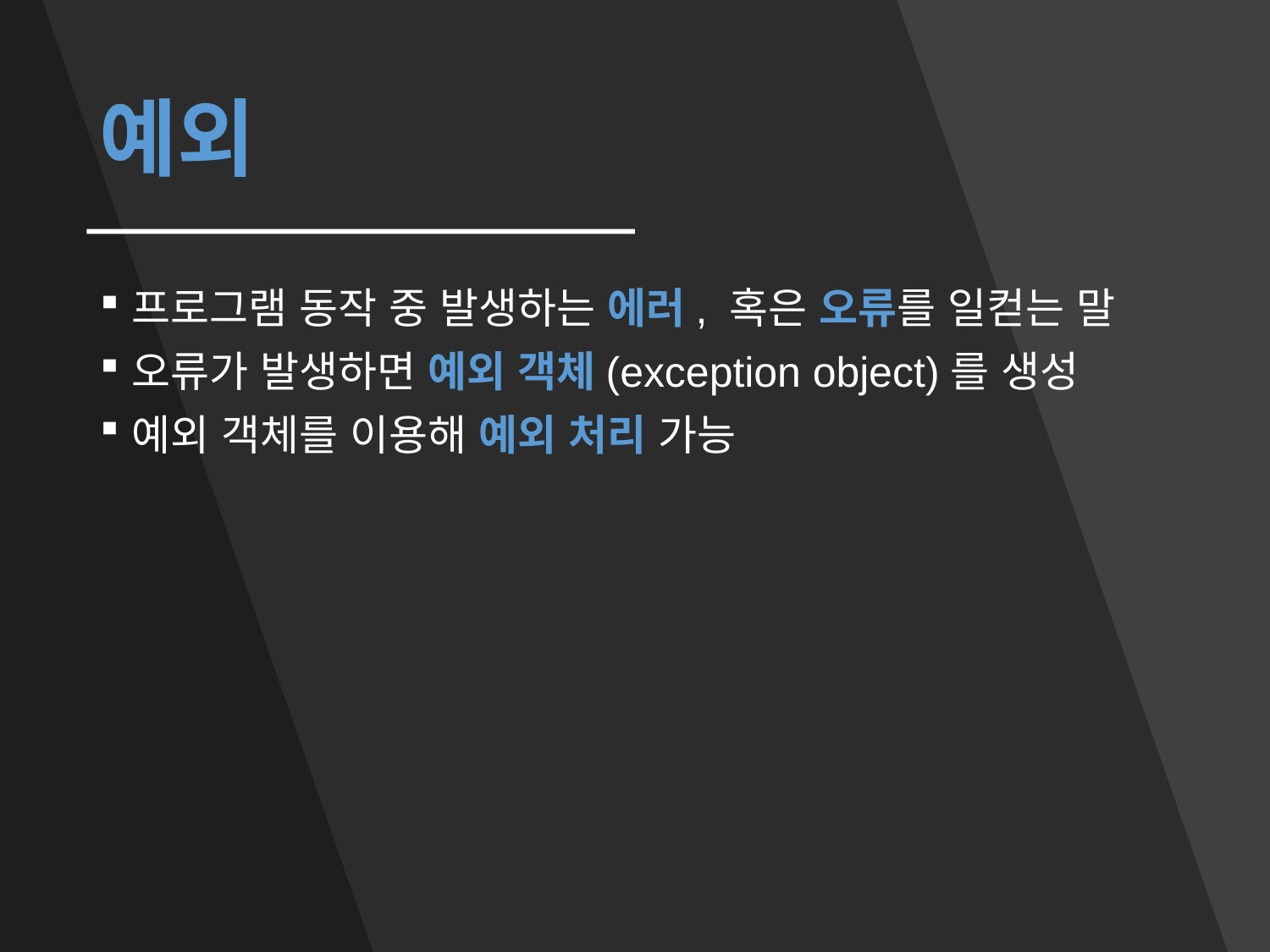

# 예외

프로그램 동작 중 발생하는 에러, 혹은 오류를 일컫는 말
오류가 발생하면 예외 객체(exception object)를 생성
예외 객체를 이용해 예외 처리 가능